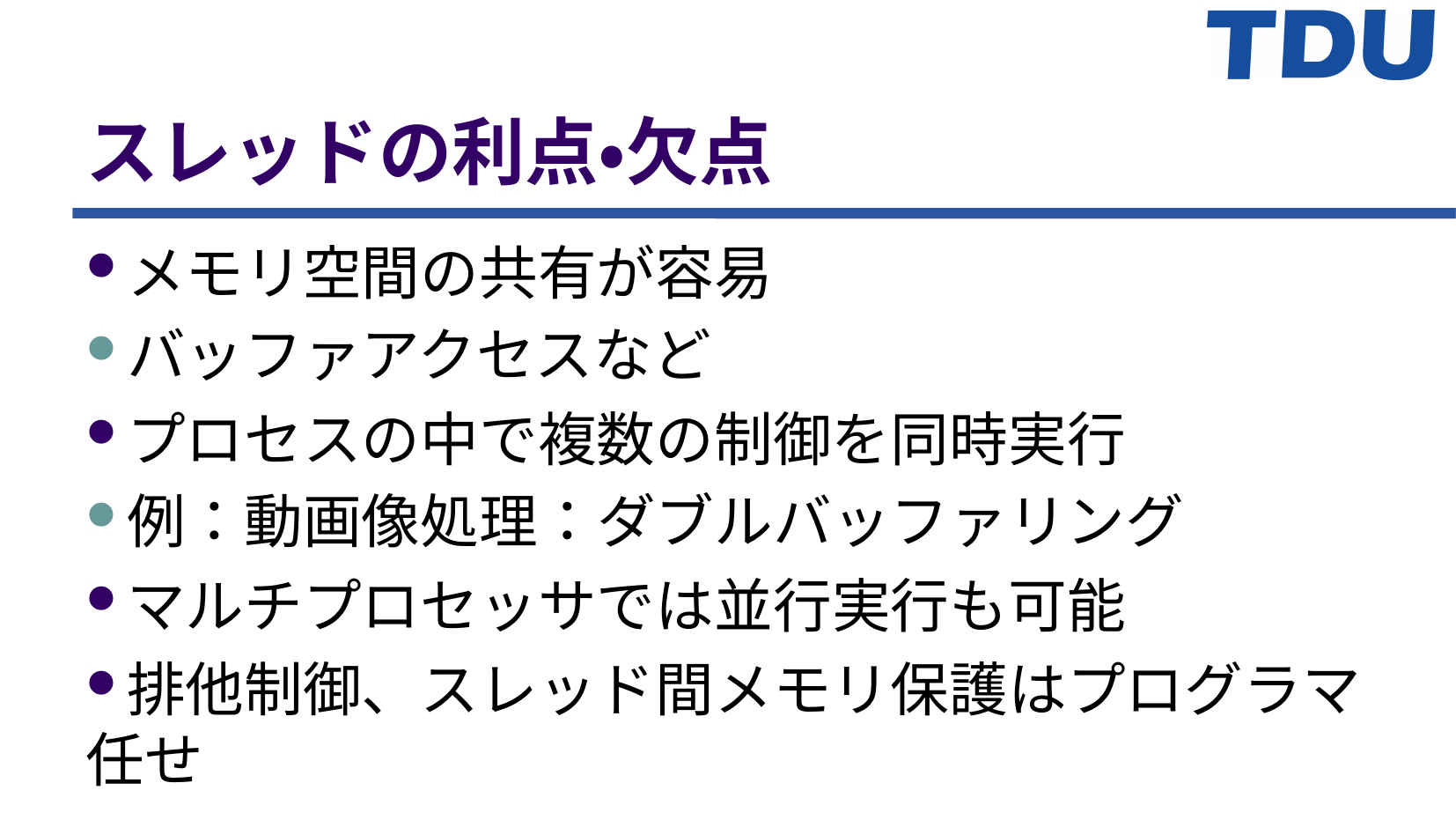

スレッドの利点・欠点
メモリ空間の共有が容易
バッファアクセスなど
プロセスの中で複数の制御を同時実行
例：動画像処理：ダブルバッファリング
マルチプロセッサでは並行実行も可能
排他制御、スレッド間メモリ保護はプログラマ任せ